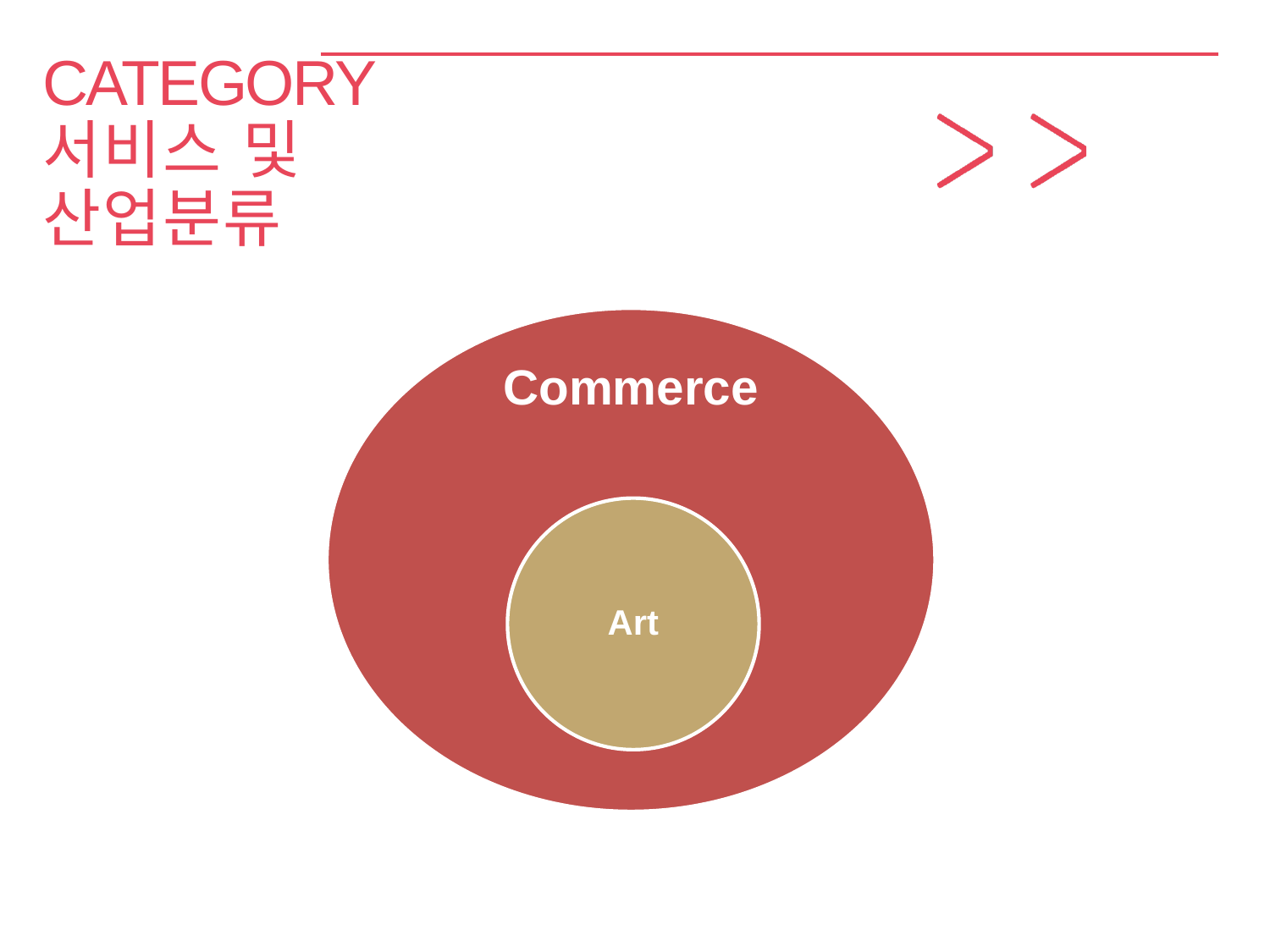

# CATEGORY 서비스 및 산업분류
Commerce
Art